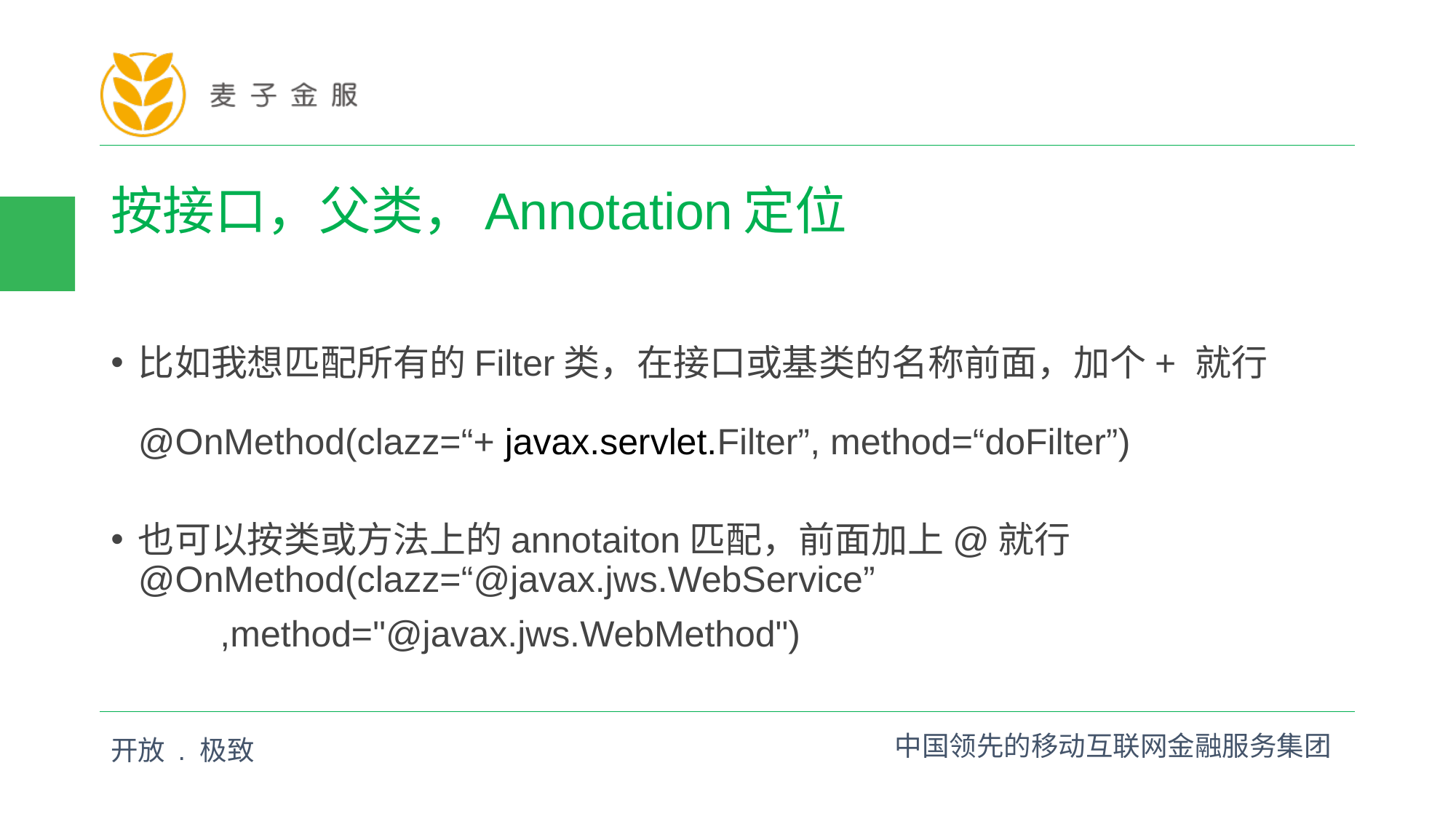

# 按接口，父类，Annotation定位

比如我想匹配所有的Filter类，在接口或基类的名称前面，加个+ 就行
@OnMethod(clazz=“+ javax.servlet.Filter”, method=“doFilter”)
也可以按类或方法上的annotaiton匹配，前面加上@就行
@OnMethod(clazz=“@javax.jws.WebService”
	,method="@javax.jws.WebMethod")